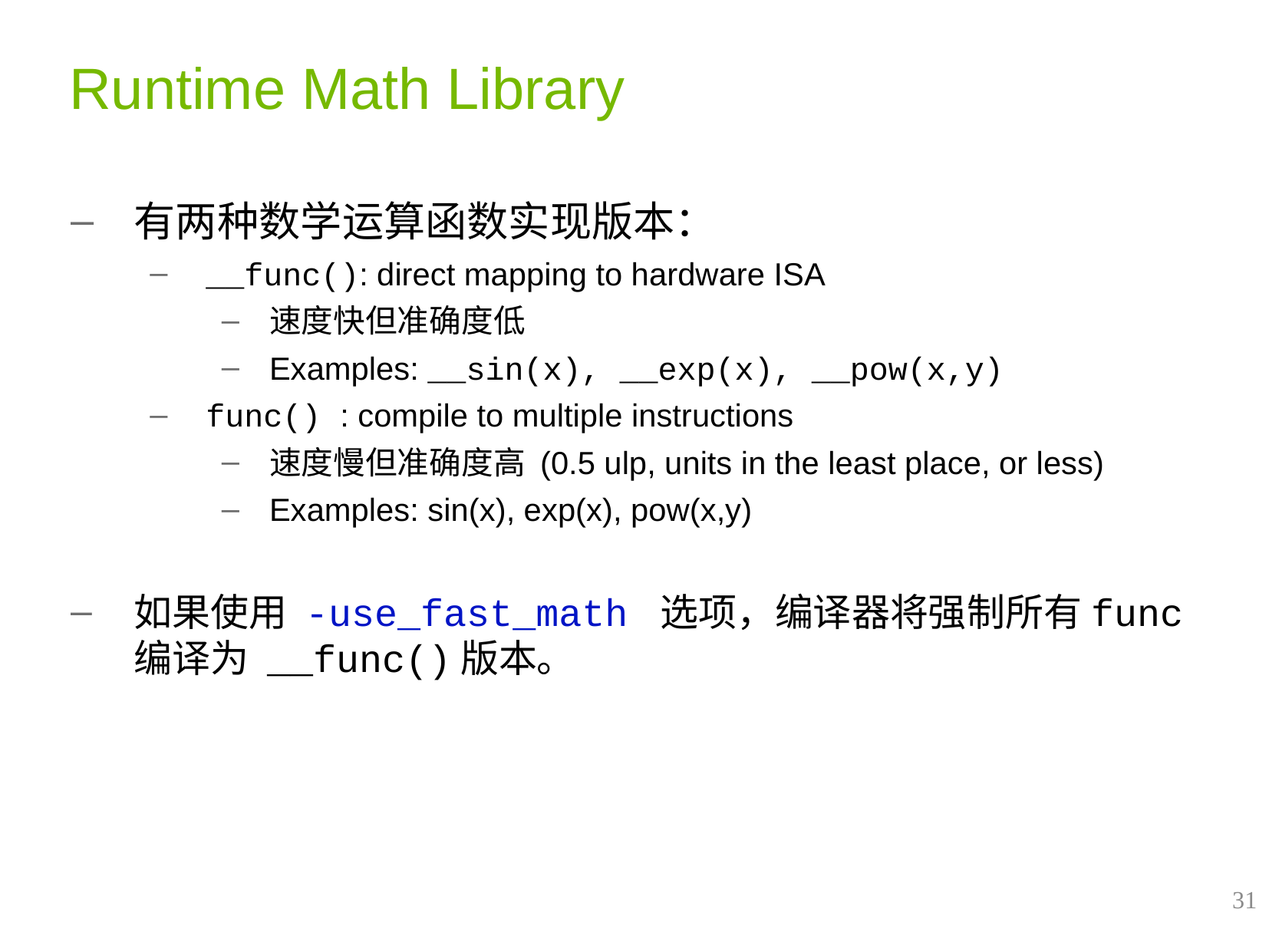

# Runtime Math Library
有两种数学运算函数实现版本：
__func(): direct mapping to hardware ISA
速度快但准确度低
Examples: __sin(x), __exp(x), __pow(x,y)
func() : compile to multiple instructions
速度慢但准确度高 (0.5 ulp, units in the least place, or less)
Examples: sin(x), exp(x), pow(x,y)

如果使用 -use_fast_math 选项，编译器将强制所有func 编译为 __func()版本。
31